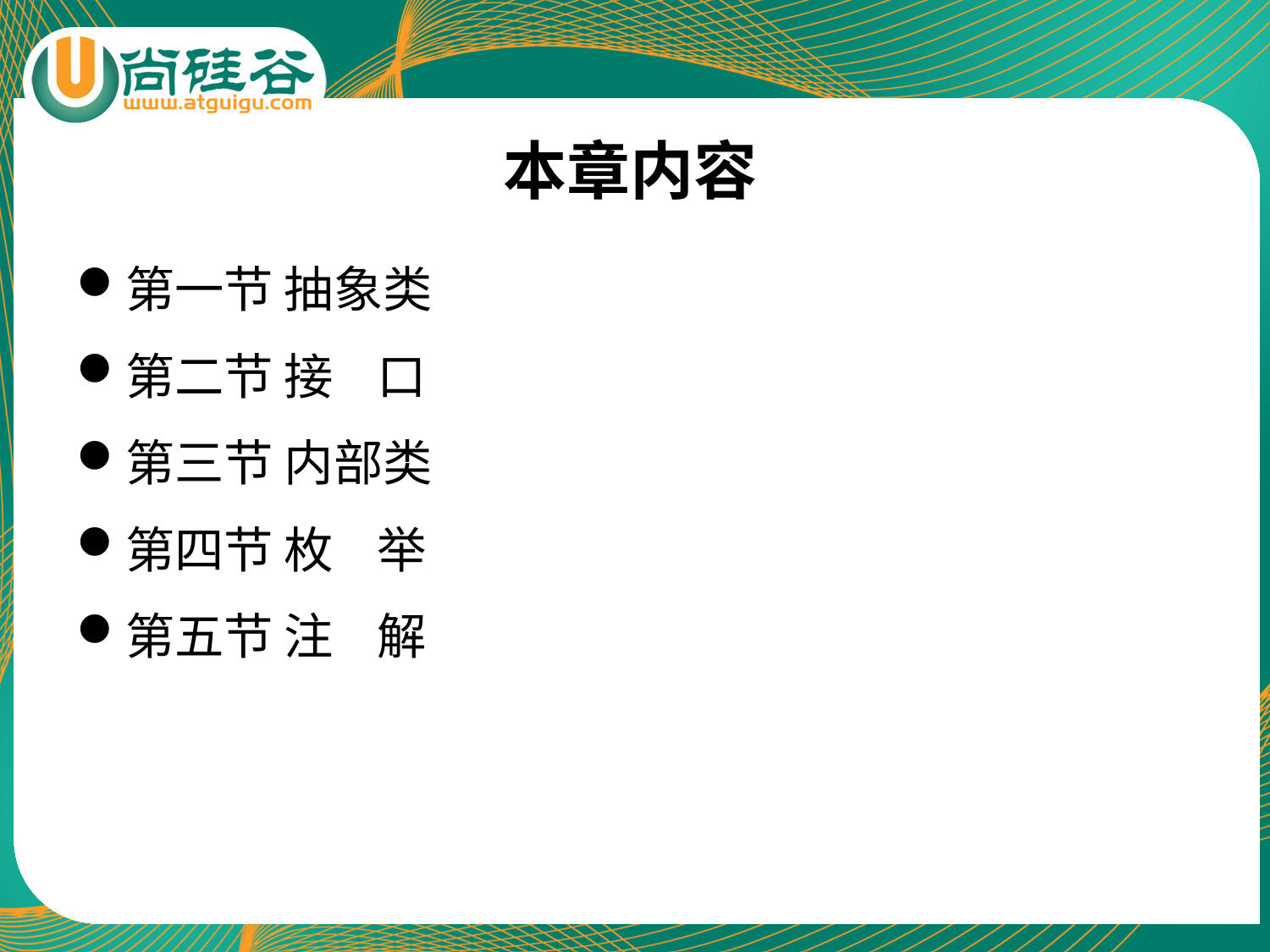

# 本章内容
第一节 抽象类
第二节 接    口
第三节 内部类
第四节 枚    举
第五节 注    解